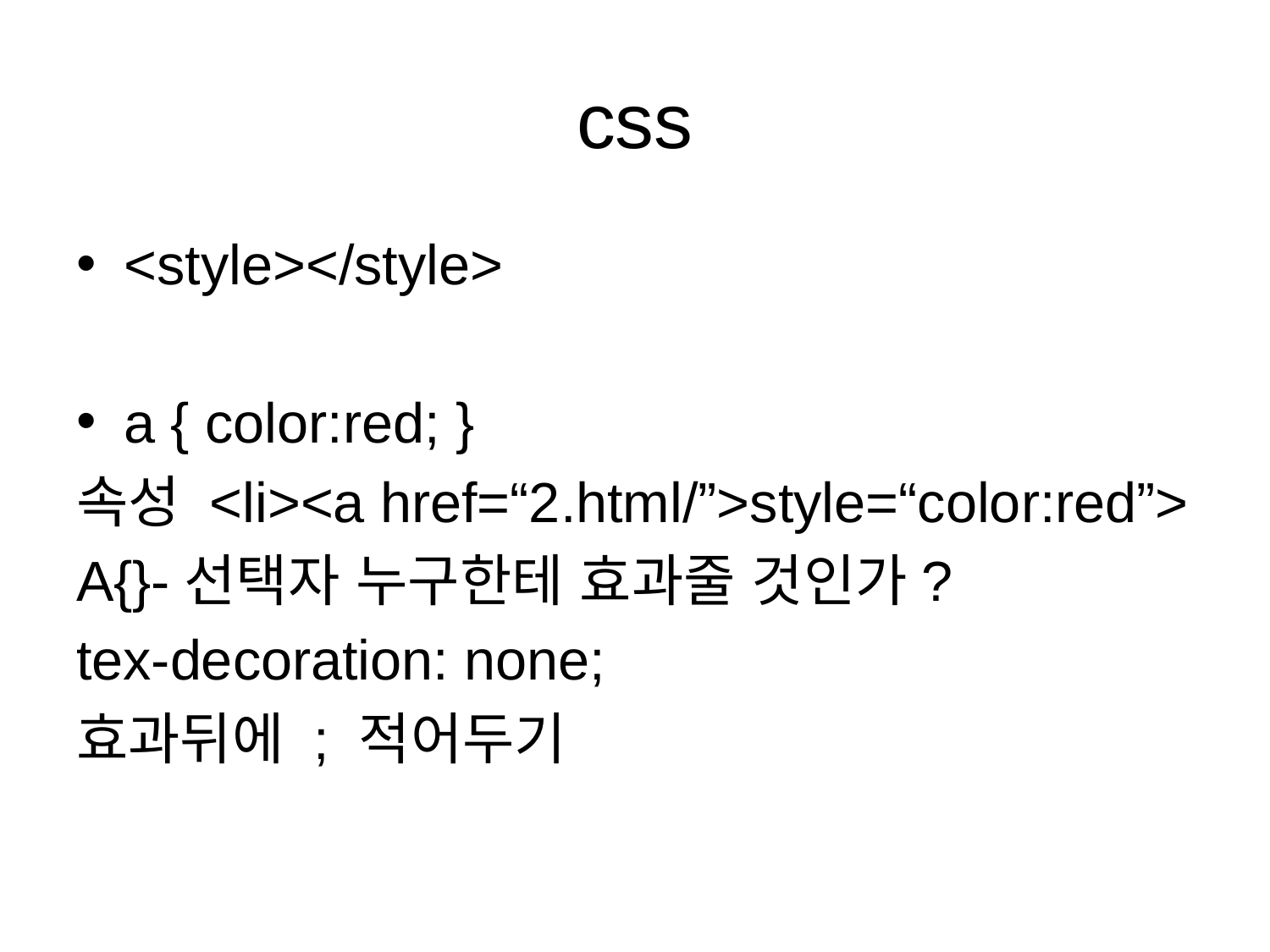

# css
<style></style>

a { color:red; }
속성 <li><a href=“2.html/”>style=“color:red”>
A{}-선택자 누구한테 효과줄 것인가?
tex-decoration: none;
효과뒤에 ; 적어두기